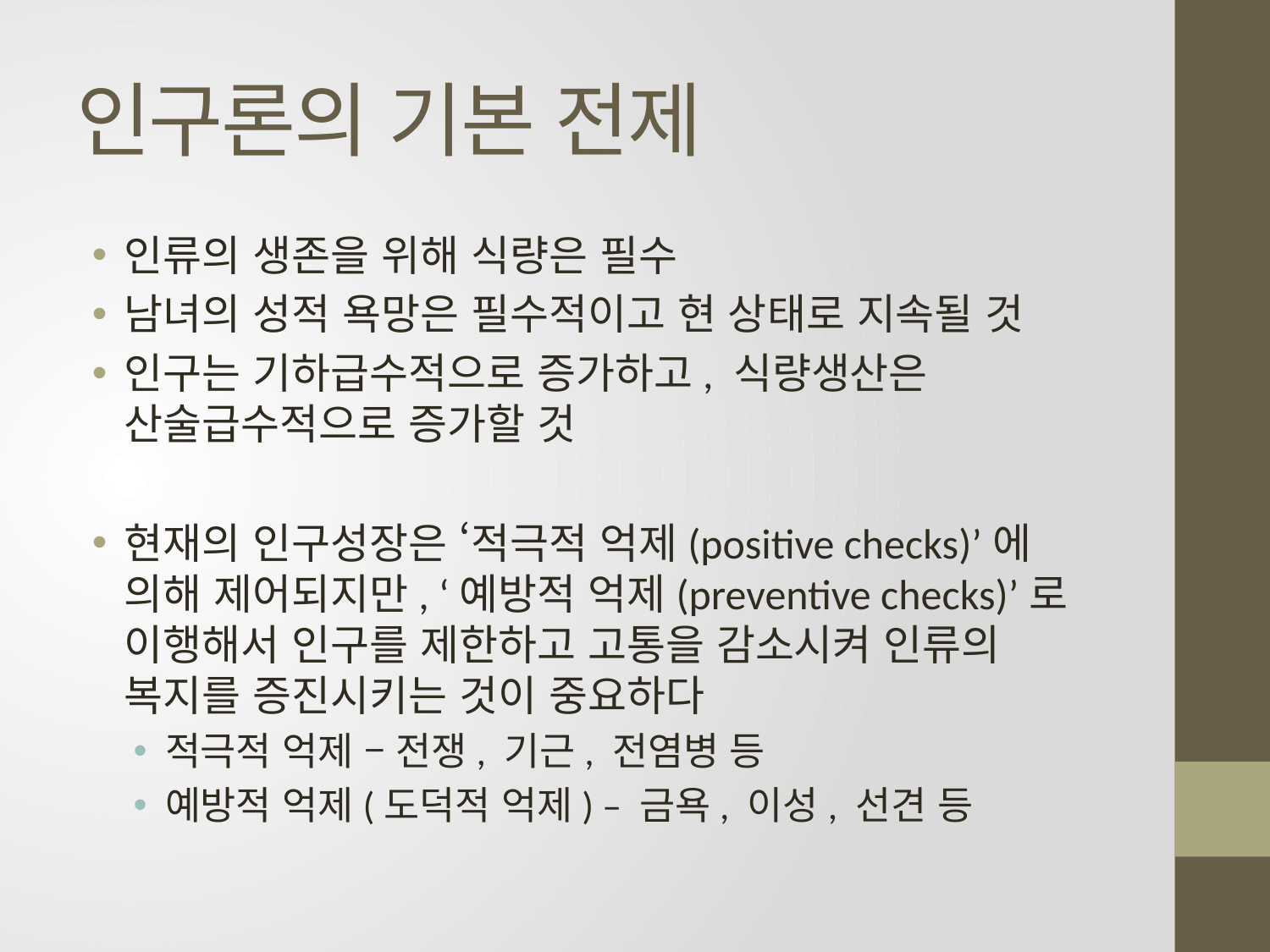

# 인구론의 기본 전제
인류의 생존을 위해 식량은 필수
남녀의 성적 욕망은 필수적이고 현 상태로 지속될 것
인구는 기하급수적으로 증가하고, 식량생산은 산술급수적으로 증가할 것

현재의 인구성장은 ‘적극적 억제(positive checks)’에 의해 제어되지만, ‘예방적 억제(preventive checks)’로 이행해서 인구를 제한하고 고통을 감소시켜 인류의 복지를 증진시키는 것이 중요하다
적극적 억제 – 전쟁, 기근, 전염병 등
예방적 억제(도덕적 억제) – 금욕, 이성, 선견 등